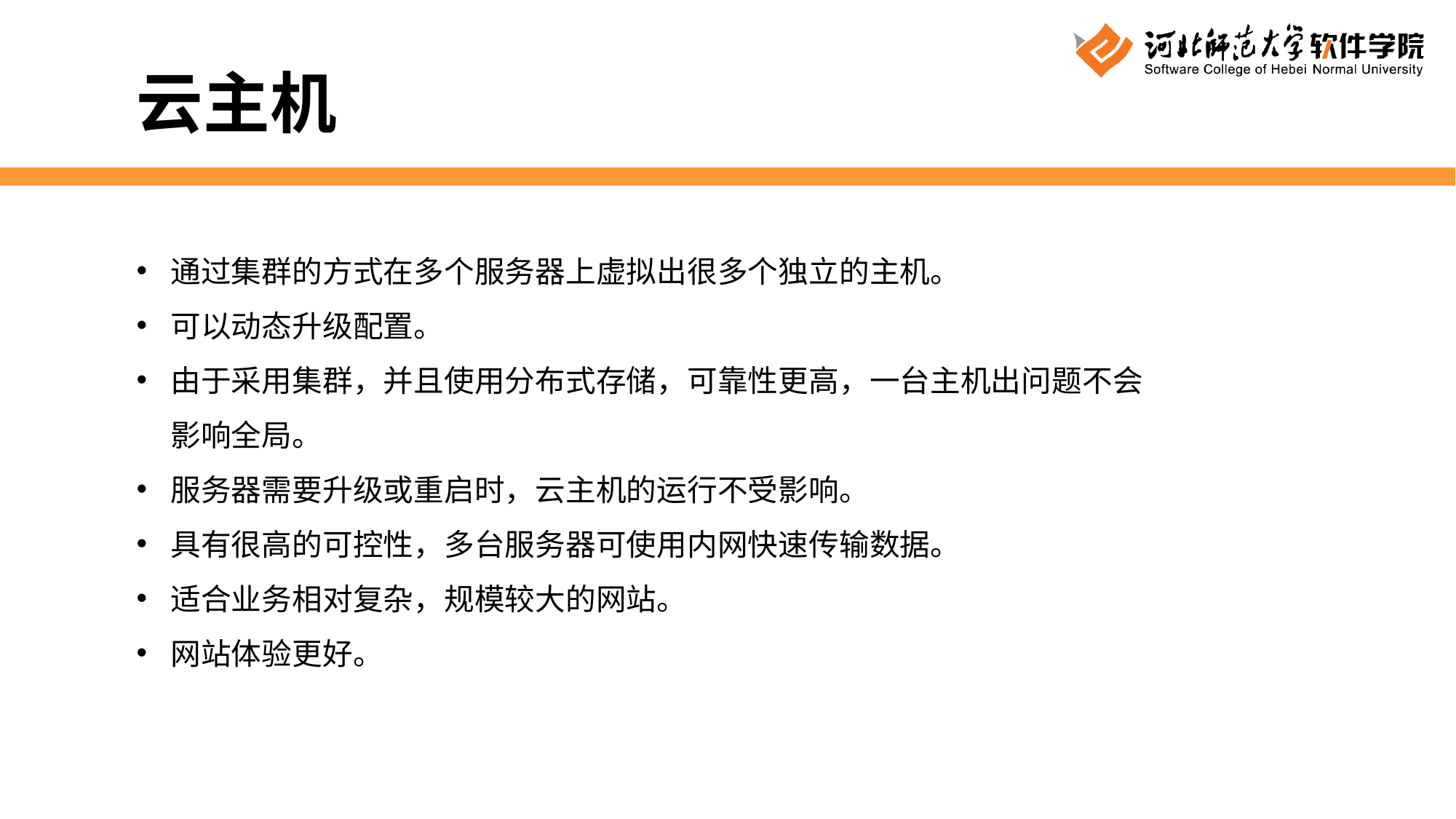

云主机
通过集群的方式在多个服务器上虚拟出很多个独立的主机。
可以动态升级配置。
由于采用集群，并且使用分布式存储，可靠性更高，一台主机出问题不会影响全局。
服务器需要升级或重启时，云主机的运行不受影响。
具有很高的可控性，多台服务器可使用内网快速传输数据。
适合业务相对复杂，规模较大的网站。
网站体验更好。